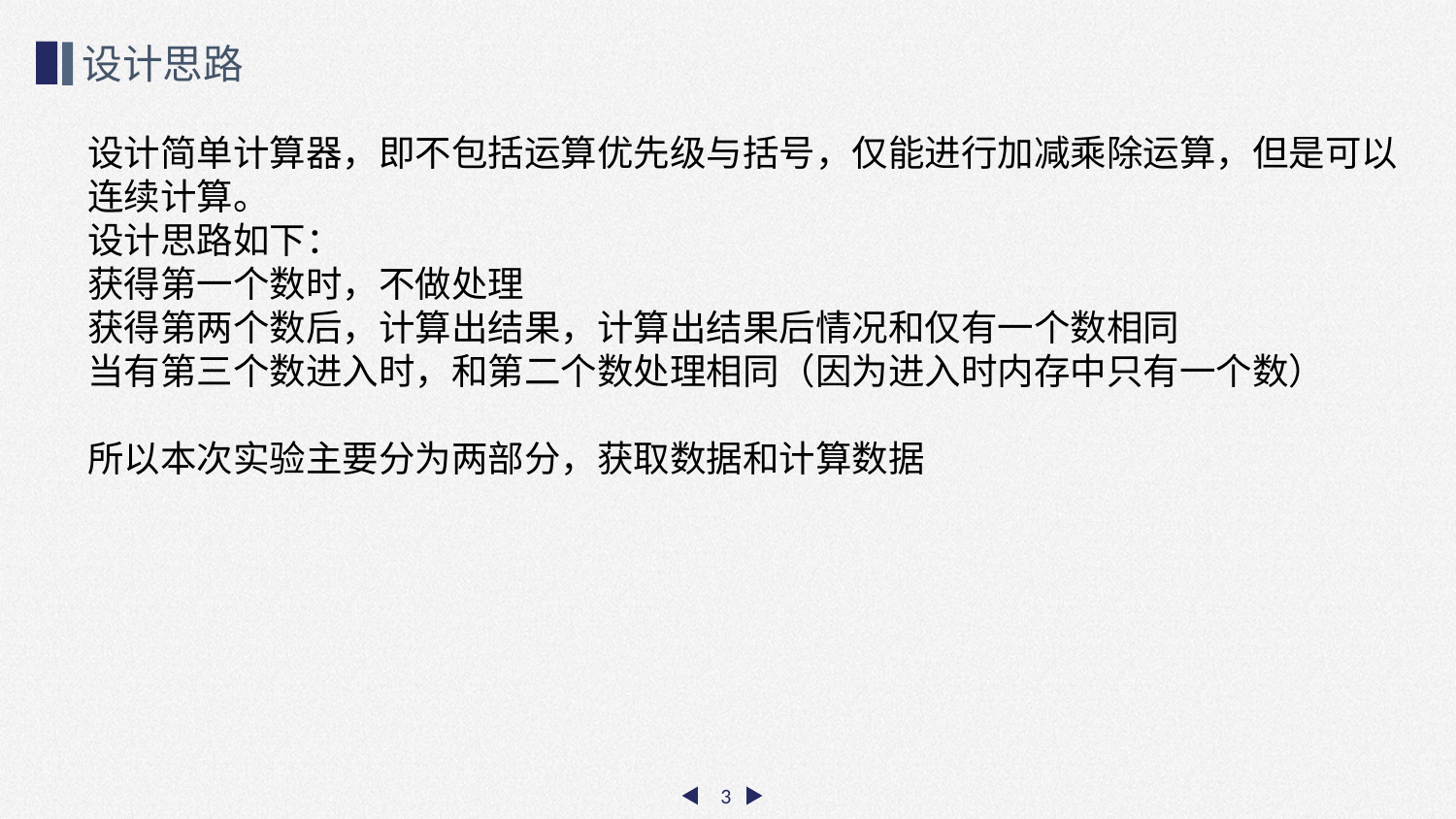

设计思路

设计简单计算器，即不包括运算优先级与括号，仅能进行加减乘除运算，但是可以连续计算。
设计思路如下：
获得第一个数时，不做处理
获得第两个数后，计算出结果，计算出结果后情况和仅有一个数相同
当有第三个数进入时，和第二个数处理相同（因为进入时内存中只有一个数）

所以本次实验主要分为两部分，获取数据和计算数据
3